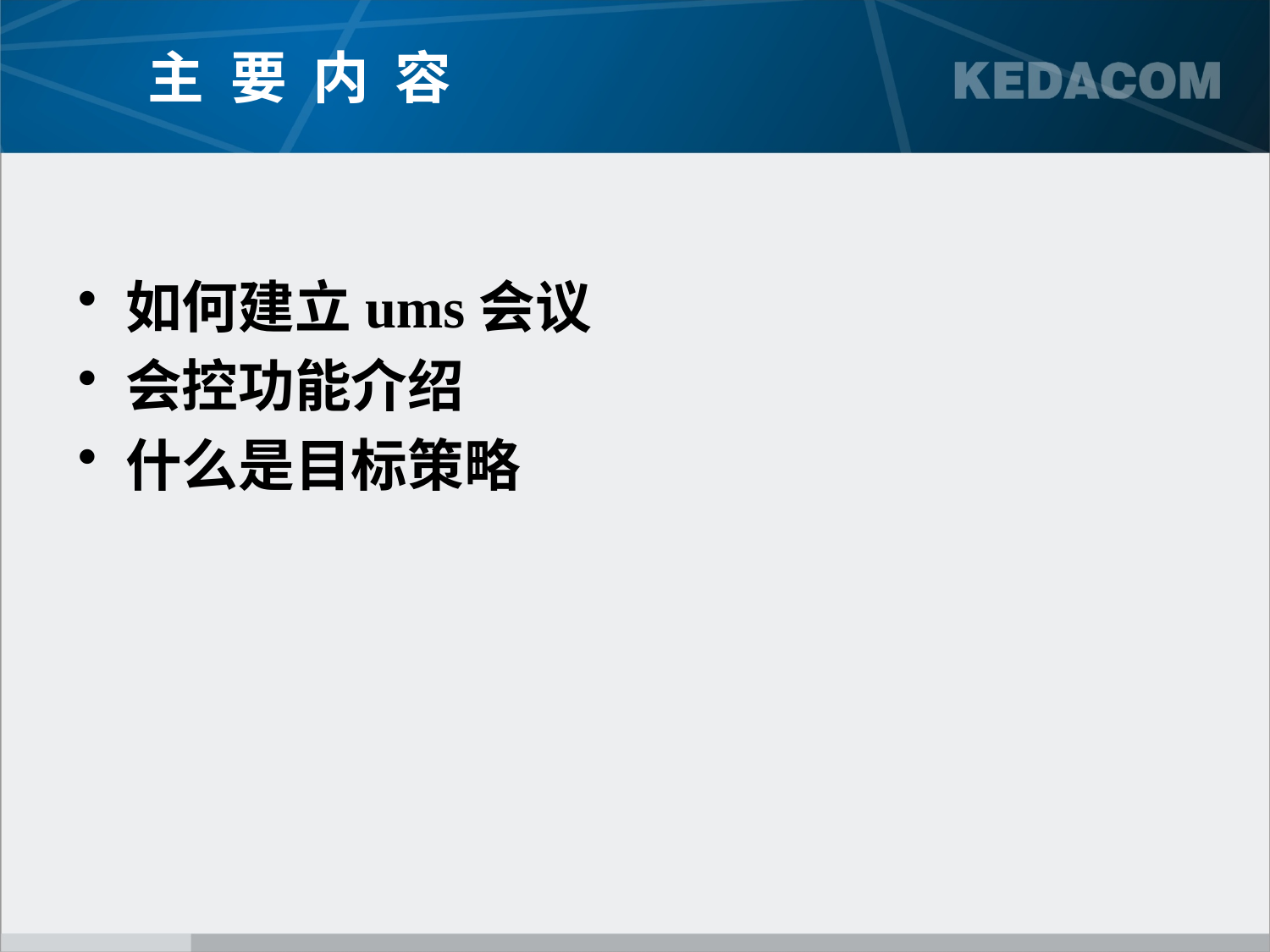

# 主  要  内  容

如何建立ums会议
会控功能介绍
什么是目标策略